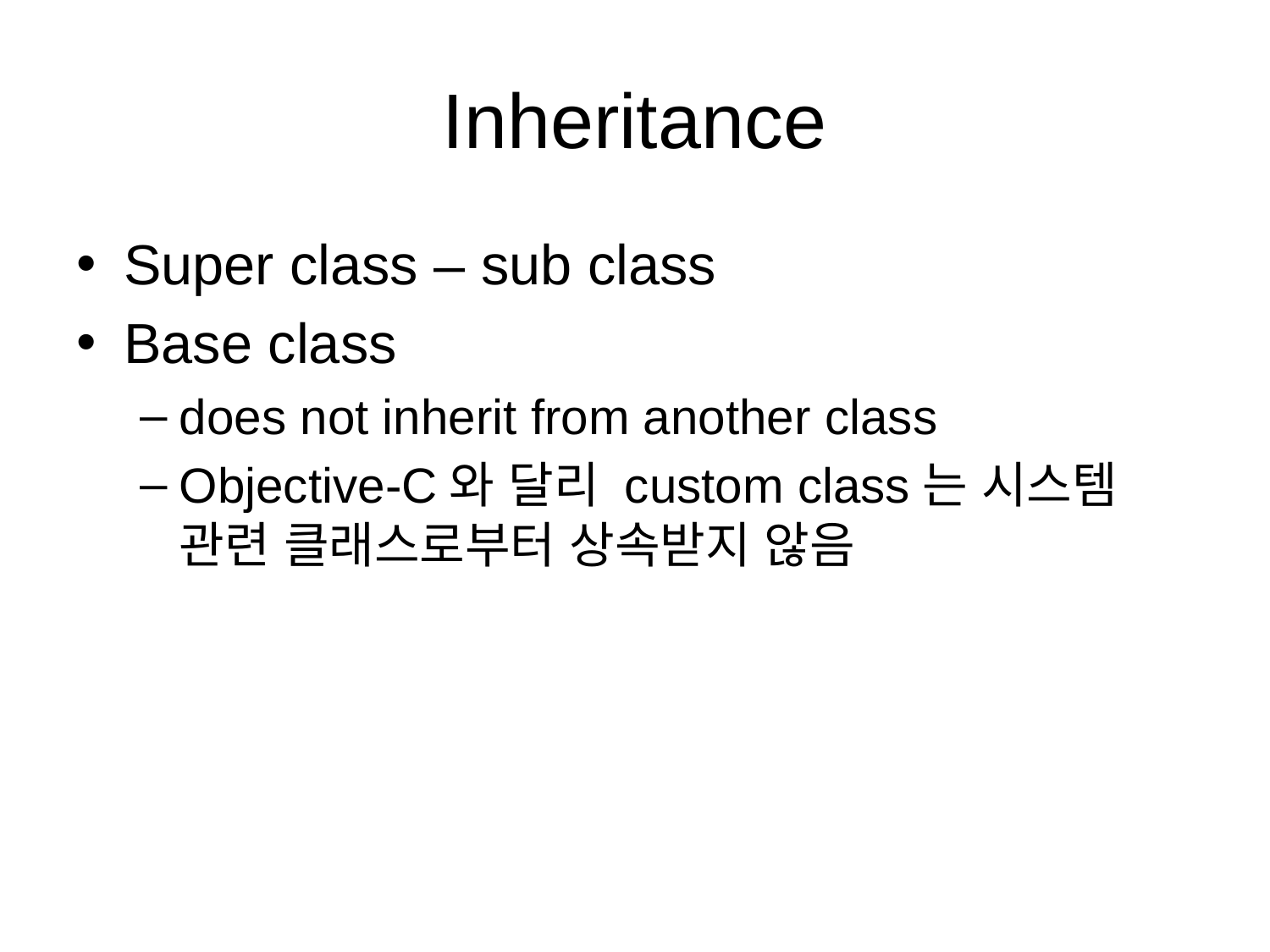

# Inheritance
Super class – sub class
Base class
does not inherit from another class
Objective-C와 달리 custom class는 시스템 관련 클래스로부터 상속받지 않음